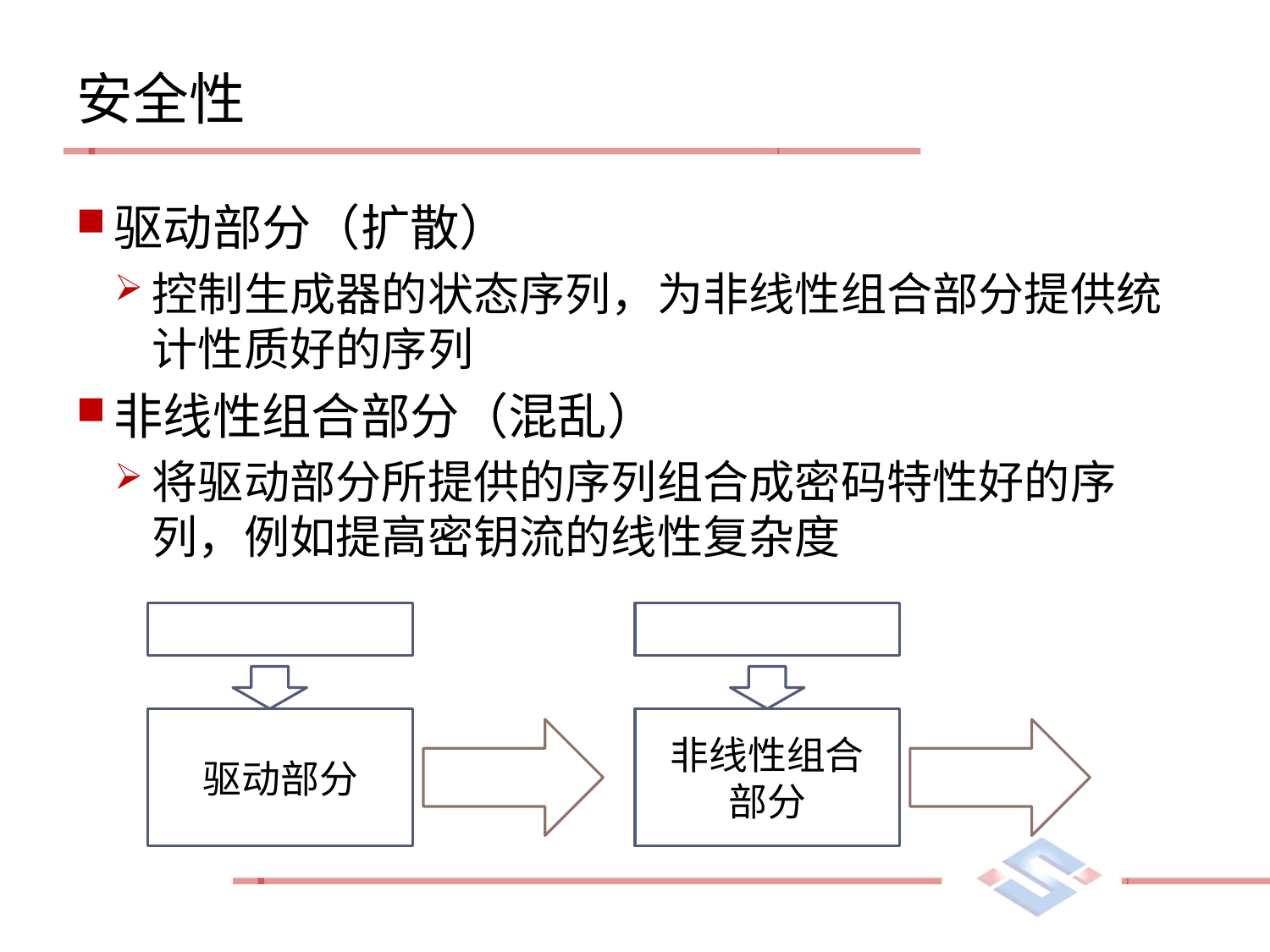

# 安全性
驱动部分（扩散）
控制生成器的状态序列，为非线性组合部分提供统计性质好的序列
非线性组合部分（混乱）
将驱动部分所提供的序列组合成密码特性好的序列，例如提高密钥流的线性复杂度

驱动部分
非线性组合
部分